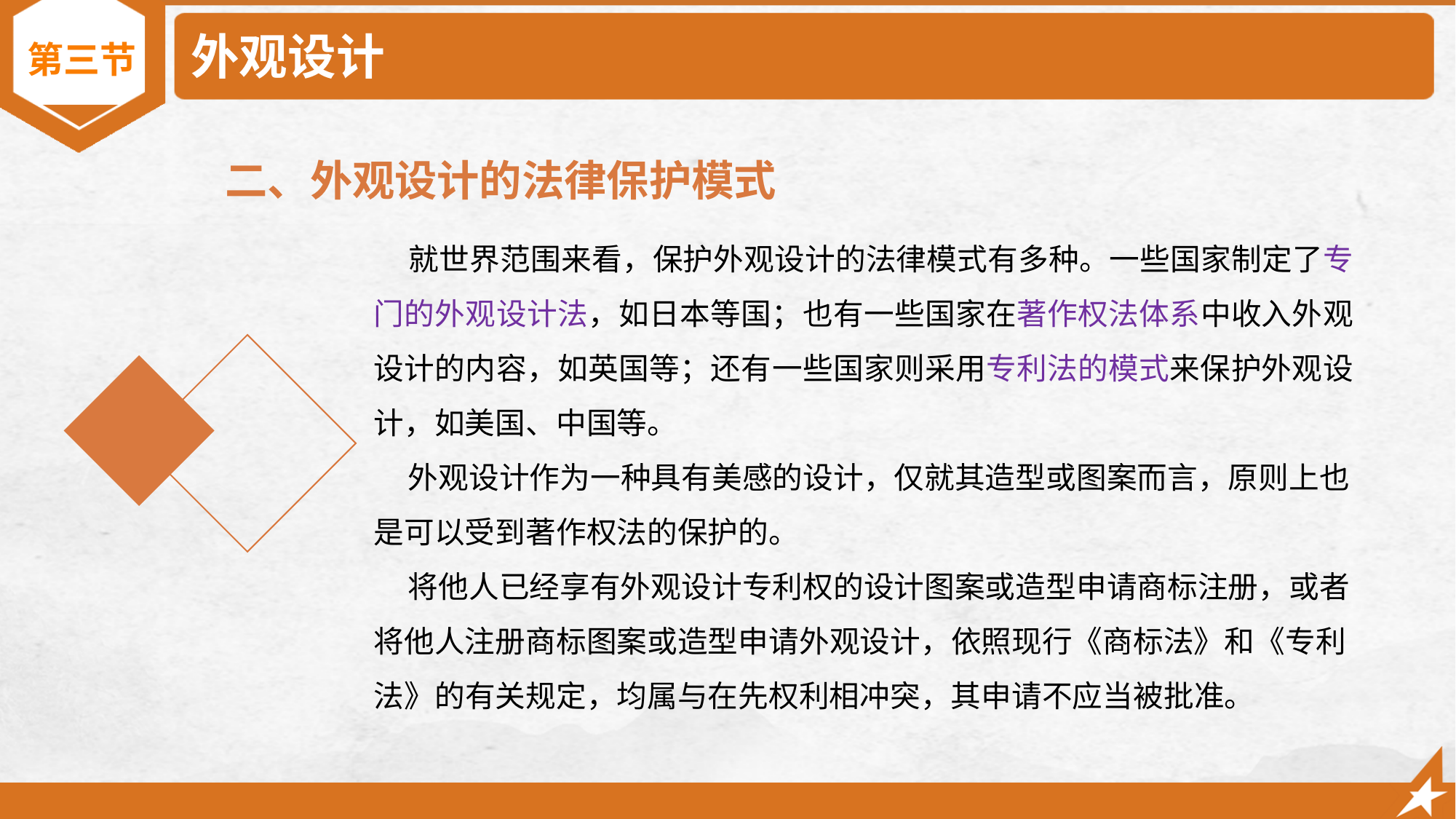

# 外观设计
第三节
二、外观设计的法律保护模式
    就世界范围来看，保护外观设计的法律模式有多种。一些国家制定了专门的外观设计法，如日本等国；也有一些国家在著作权法体系中收入外观设计的内容，如英国等；还有一些国家则采用专利法的模式来保护外观设计，如美国、中国等。
    外观设计作为一种具有美感的设计，仅就其造型或图案而言，原则上也是可以受到著作权法的保护的。
    将他人已经享有外观设计专利权的设计图案或造型申请商标注册，或者将他人注册商标图案或造型申请外观设计，依照现行《商标法》和《专利法》的有关规定，均属与在先权利相冲突，其申请不应当被批准。